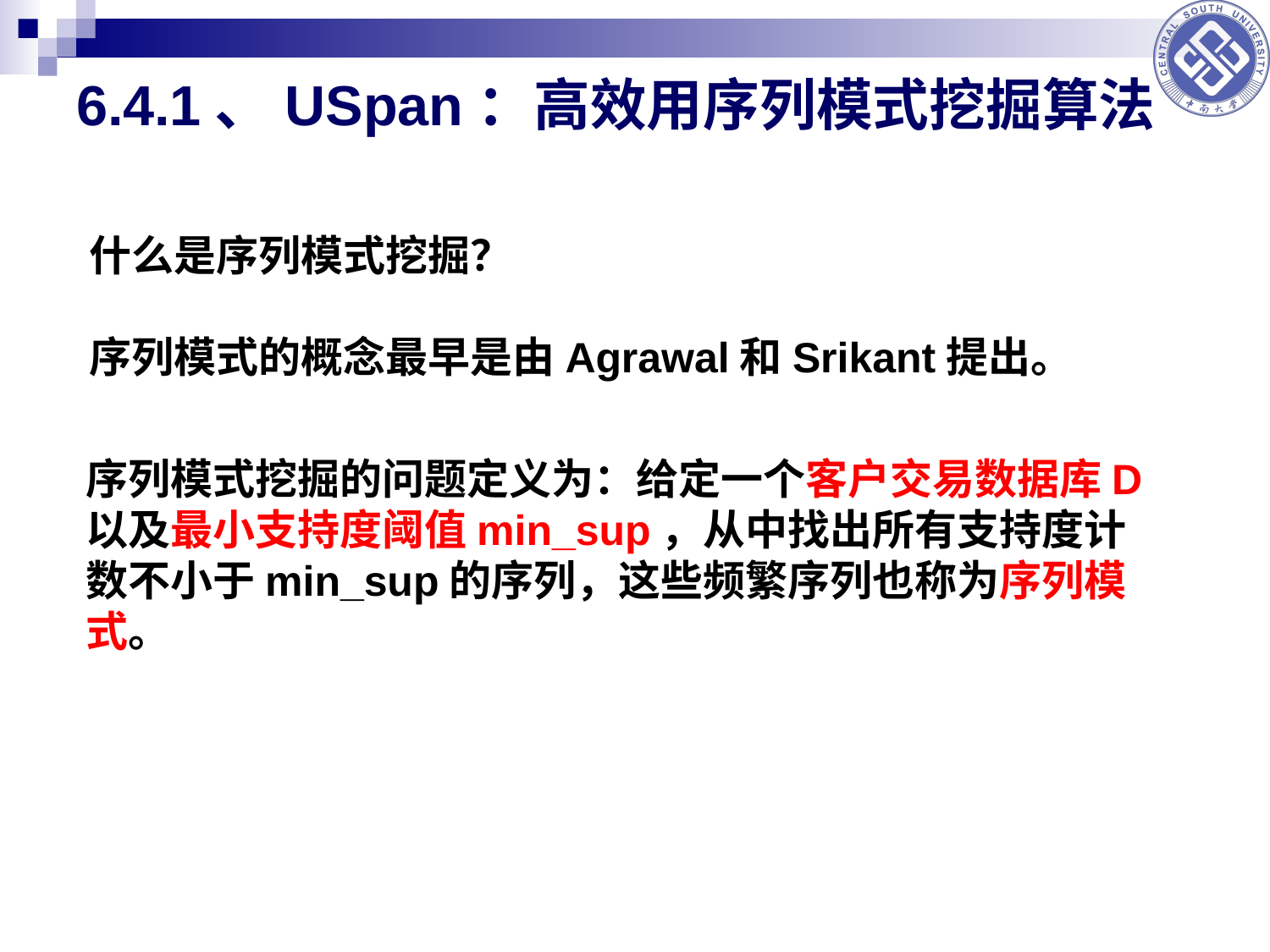

6.4.1、USpan：高效用序列模式挖掘算法

什么是序列模式挖掘？
序列模式的概念最早是由Agrawal和Srikant提出。
序列模式挖掘的问题定义为：给定一个客户交易数据库D以及最小支持度阈值min_sup，从中找出所有支持度计数不小于min_sup的序列，这些频繁序列也称为序列模式。